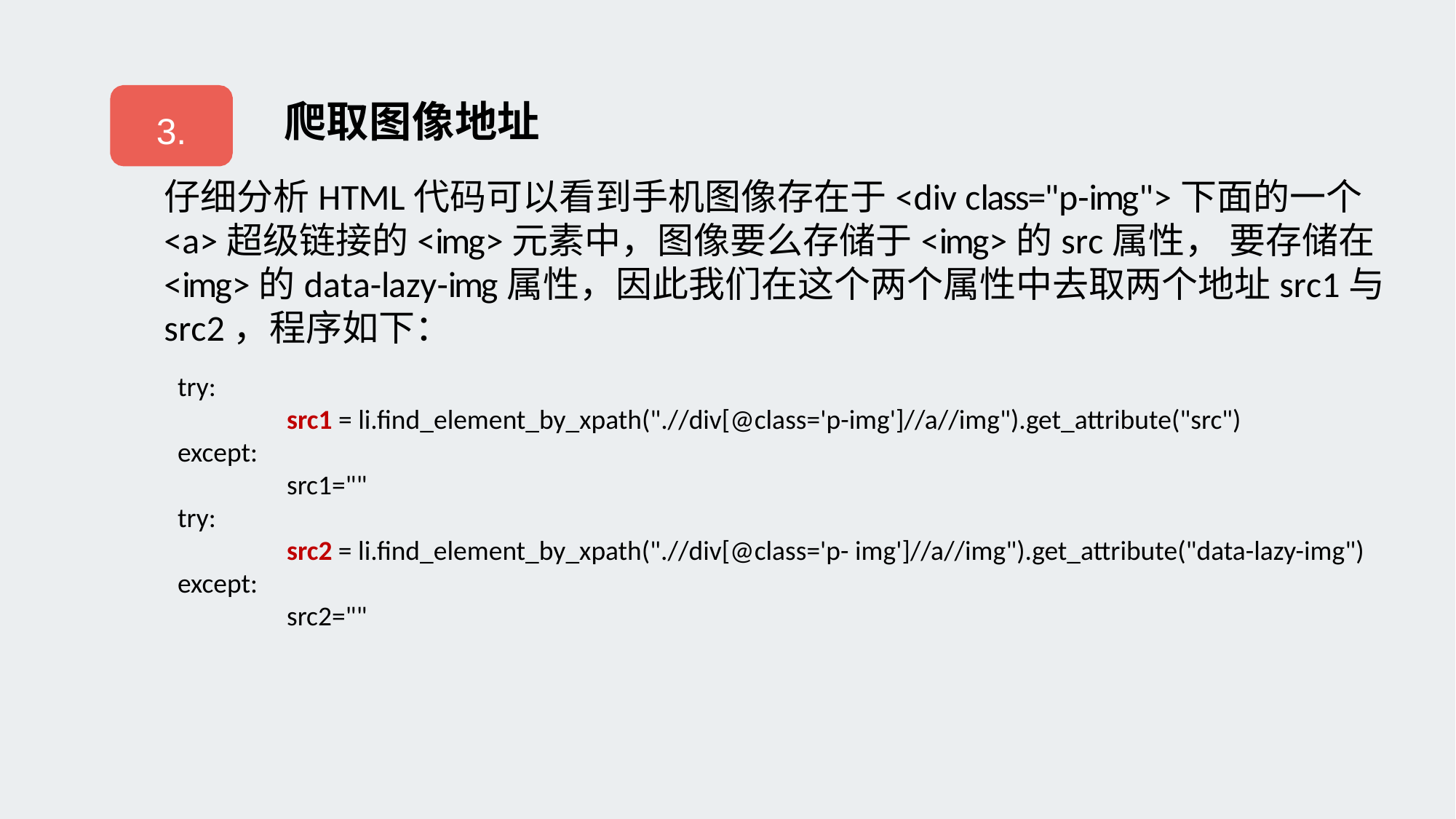

# 爬取图像地址
3.
仔细分析HTML代码可以看到手机图像存在于<div class="p-img">下面的一个<a>超级链接的<img>元素中，图像要么存储于<img>的src属性， 要存储在<img>的data-lazy-img属性，因此我们在这个两个属性中去取两个地址src1与src2，程序如下：
try:
	src1 = li.find_element_by_xpath(".//div[@class='p-img']//a//img").get_attribute("src")
except:
	src1=""
try:
	src2 = li.find_element_by_xpath(".//div[@class='p- img']//a//img").get_attribute("data-lazy-img")
except:
	src2=""